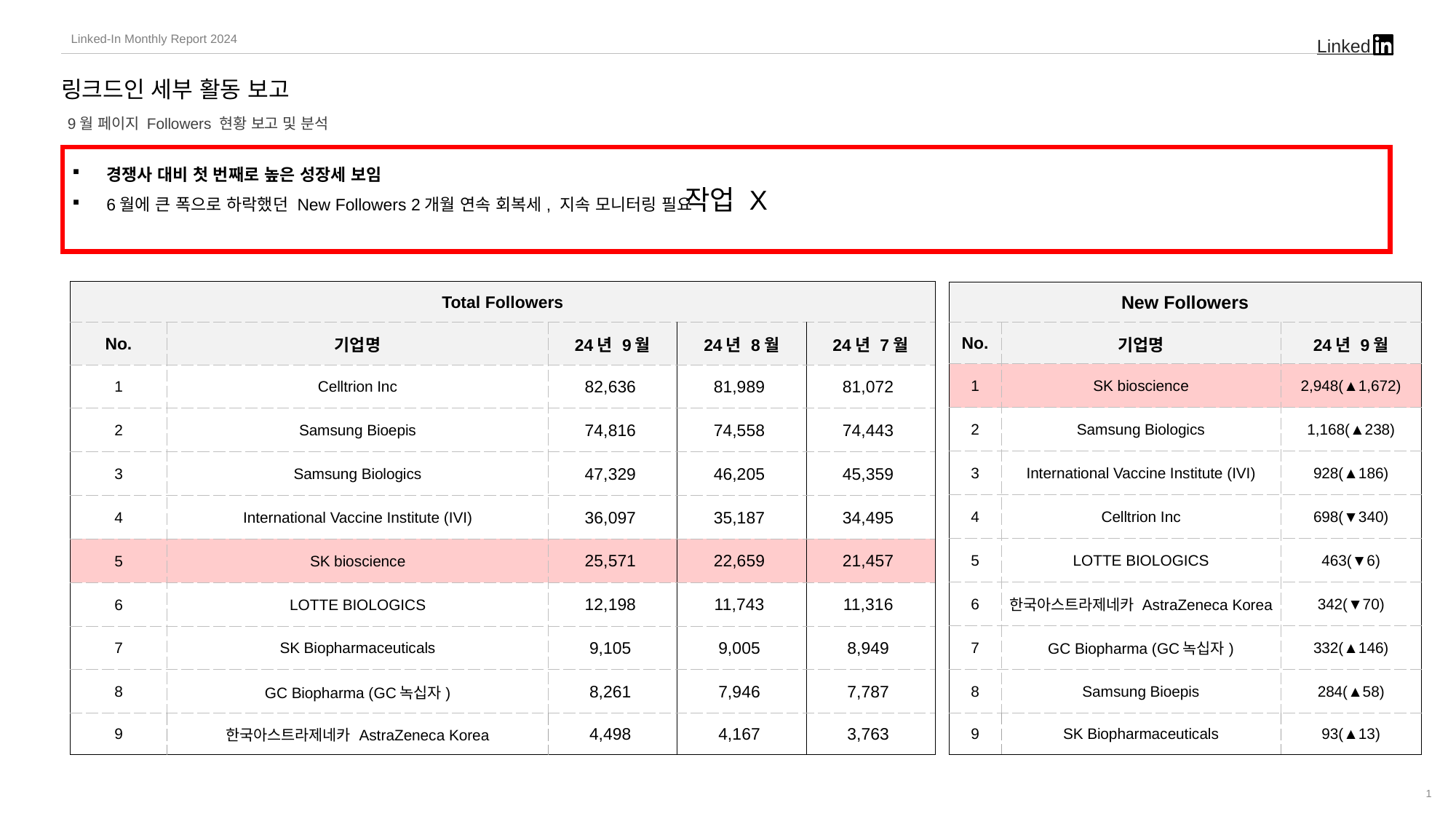

링크드인 세부 활동 보고
9월 페이지 Followers 현황 보고 및 분석
작업 X
경쟁사 대비 첫 번째로 높은 성장세 보임
6월에 큰 폭으로 하락했던 New Followers 2개월 연속 회복세, 지속 모니터링 필요
| Total Followers |  |  |  |  |
| --- | --- | --- | --- | --- |
| No. | 기업명 | 24년 9월 | 24년 8월 | 24년 7월 |
| 1 | Celltrion Inc | 82,636 | 81,989 | 81,072 |
| 2 | Samsung Bioepis | 74,816 | 74,558 | 74,443 |
| 3 | Samsung Biologics | 47,329 | 46,205 | 45,359 |
| 4 | International Vaccine Institute (IVI) | 36,097 | 35,187 | 34,495 |
| 5 | SK bioscience | 25,571 | 22,659 | 21,457 |
| 6 | LOTTE BIOLOGICS | 12,198 | 11,743 | 11,316 |
| 7 | SK Biopharmaceuticals | 9,105 | 9,005 | 8,949 |
| 8 | GC Biopharma (GC녹십자) | 8,261 | 7,946 | 7,787 |
| 9 | 한국아스트라제네카 AstraZeneca Korea | 4,498 | 4,167 | 3,763 |
| New Followers |  |  |
| --- | --- | --- |
| No. | 기업명 | 24년 9월 |
| 1 | SK bioscience | 2,948(▲1,672) |
| 2 | Samsung Biologics | 1,168(▲238) |
| 3 | International Vaccine Institute (IVI) | 928(▲186) |
| 4 | Celltrion Inc | 698(▼340) |
| 5 | LOTTE BIOLOGICS | 463(▼6) |
| 6 | 한국아스트라제네카 AstraZeneca Korea | 342(▼70) |
| 7 | GC Biopharma (GC녹십자) | 332(▲146) |
| 8 | Samsung Bioepis | 284(▲58) |
| 9 | SK Biopharmaceuticals | 93(▲13) |
1